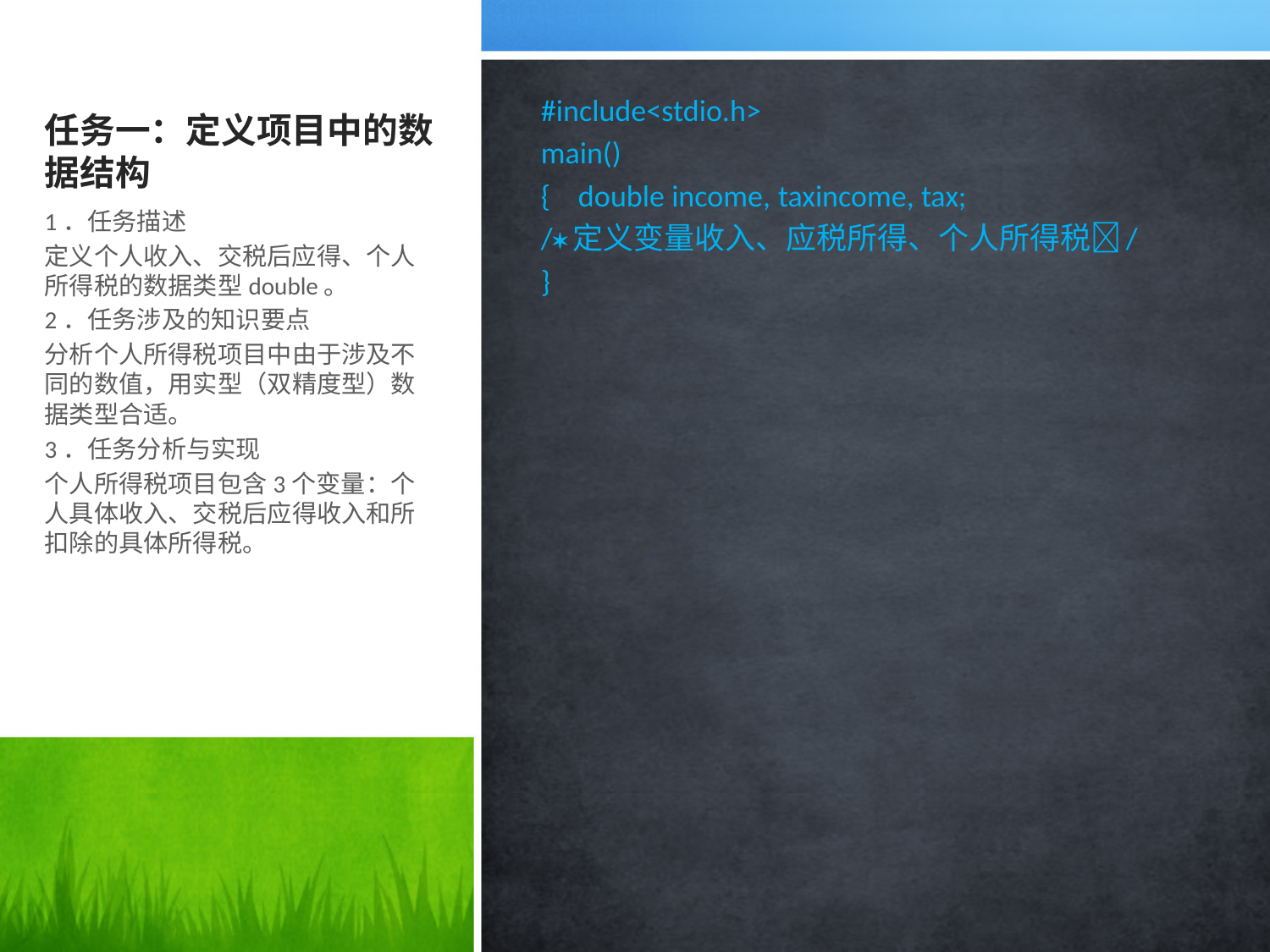

# 任务一：定义项目中的数据结构
#include<stdio.h>
main()
{    double income, taxincome, tax;
/∗定义变量收入、应税所得、个人所得税∗/
}

1．任务描述
定义个人收入、交税后应得、个人所得税的数据类型double。
2．任务涉及的知识要点
分析个人所得税项目中由于涉及不同的数值，用实型（双精度型）数据类型合适。
3．任务分析与实现
个人所得税项目包含3个变量：个人具体收入、交税后应得收入和所扣除的具体所得税。